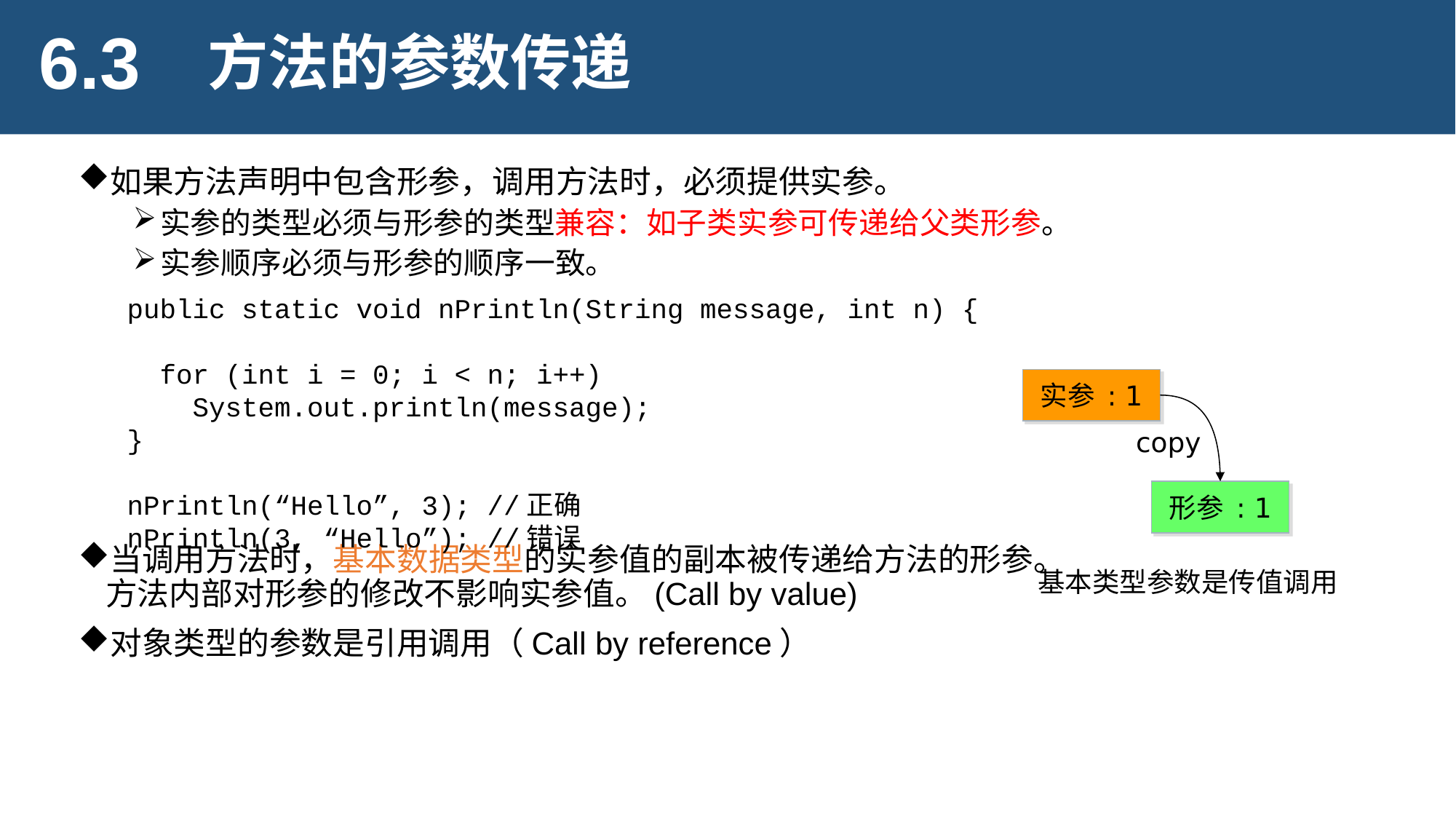

6.3
方法的参数传递

如果方法声明中包含形参，调用方法时，必须提供实参。
实参的类型必须与形参的类型兼容：如子类实参可传递给父类形参。
实参顺序必须与形参的顺序一致。

当调用方法时，基本数据类型的实参值的副本被传递给方法的形参。方法内部对形参的修改不影响实参值。(Call by value)
对象类型的参数是引用调用（Call by reference）
public static void nPrintln(String message, int n) {
  for (int i = 0; i < n; i++)
    System.out.println(message);
}

nPrintln(“Hello”, 3); //正确
nPrintln(3, “Hello”); //错误
实参 : 1
copy
形参 : 1
基本类型参数是传值调用